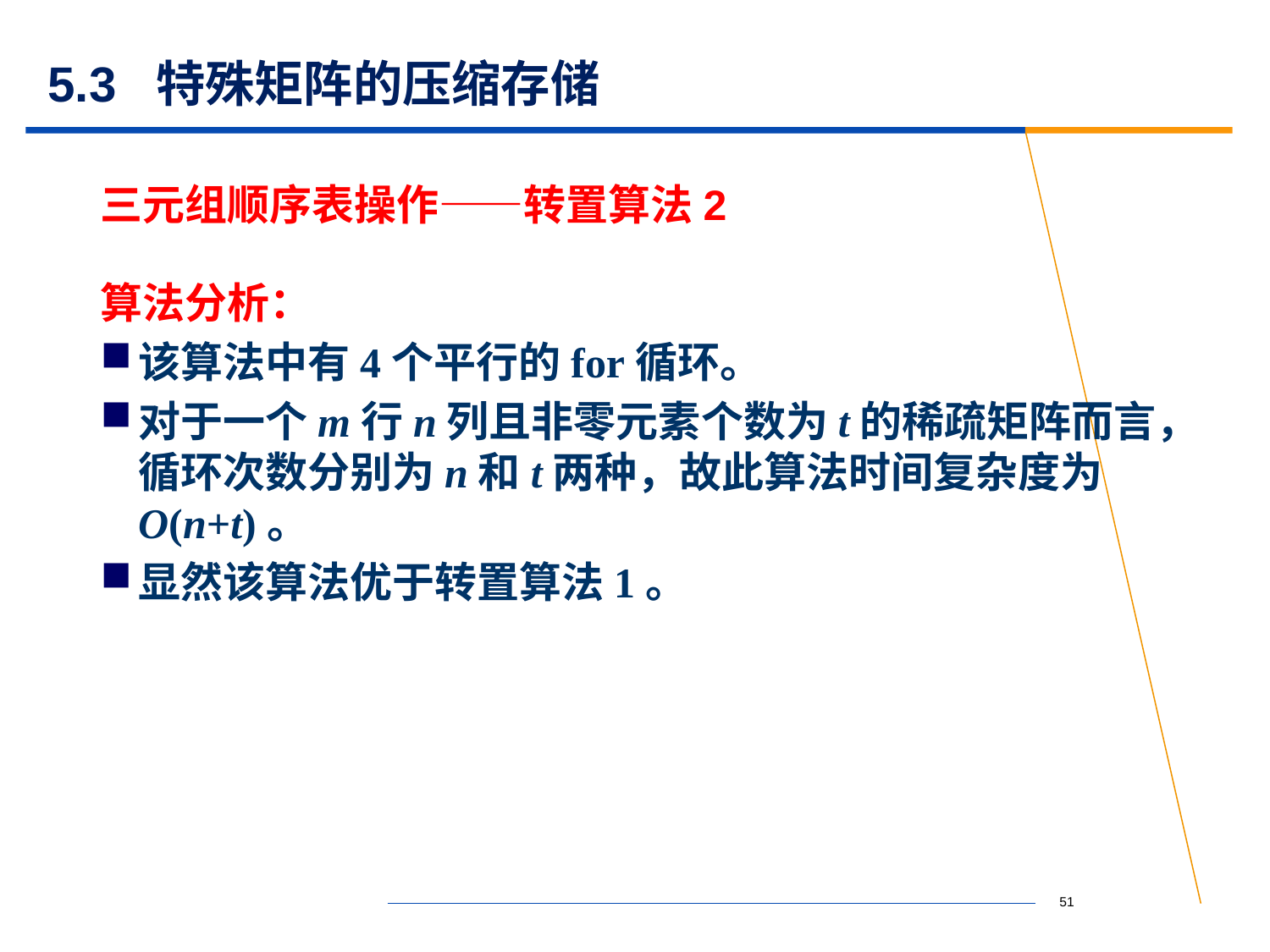

# 5.3  特殊矩阵的压缩存储
三元组顺序表操作——转置算法2
算法分析：
该算法中有4个平行的for循环。
对于一个m行n列且非零元素个数为t的稀疏矩阵而言，循环次数分别为n和t两种，故此算法时间复杂度为O(n+t)。
显然该算法优于转置算法1。